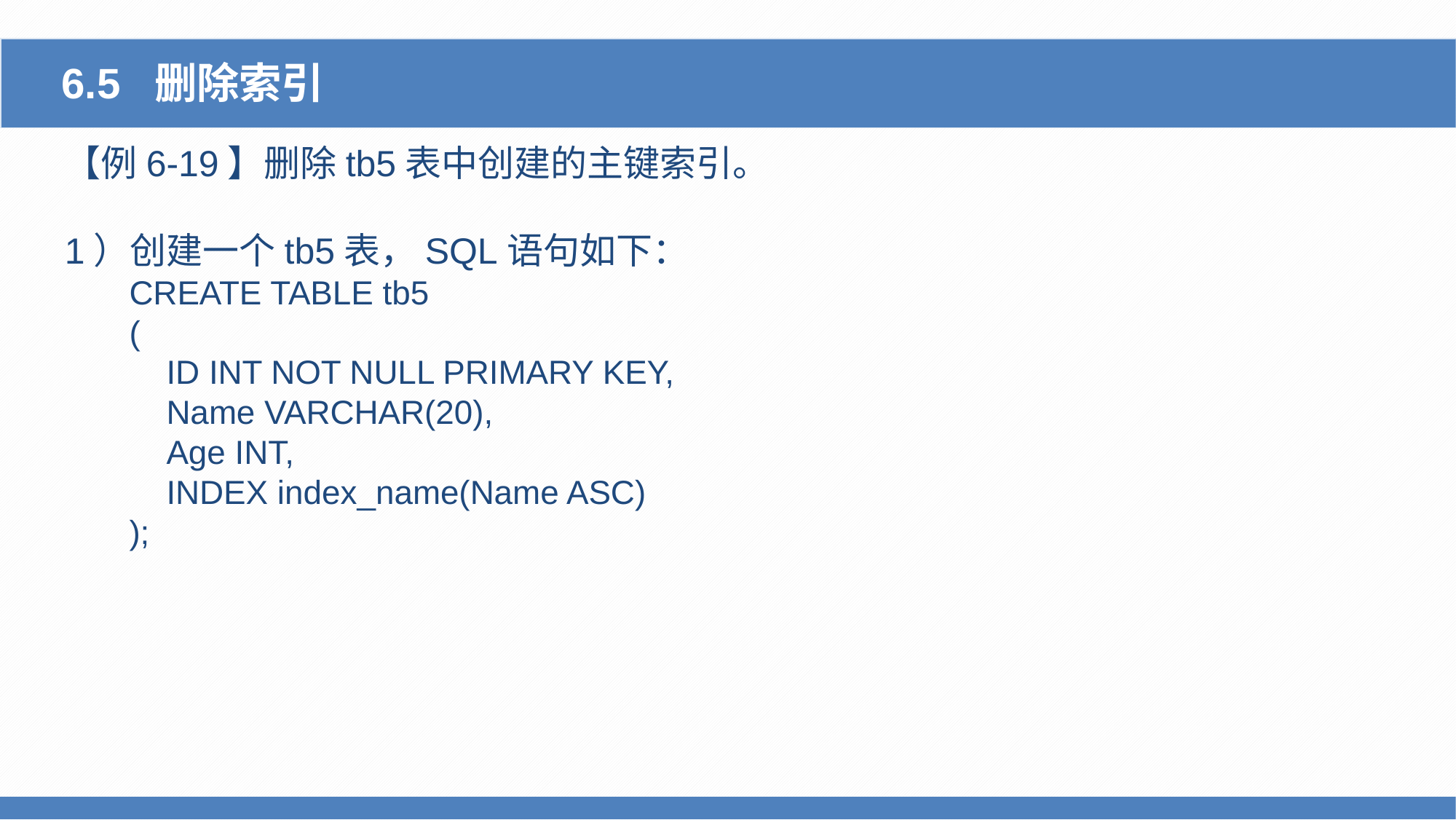

6.5  删除索引
【例6-19】删除tb5表中创建的主键索引。

1）创建一个tb5表，SQL语句如下：
CREATE TABLE tb5
(
    ID INT NOT NULL PRIMARY KEY,
    Name VARCHAR(20),
    Age INT,
    INDEX index_name(Name ASC)
);